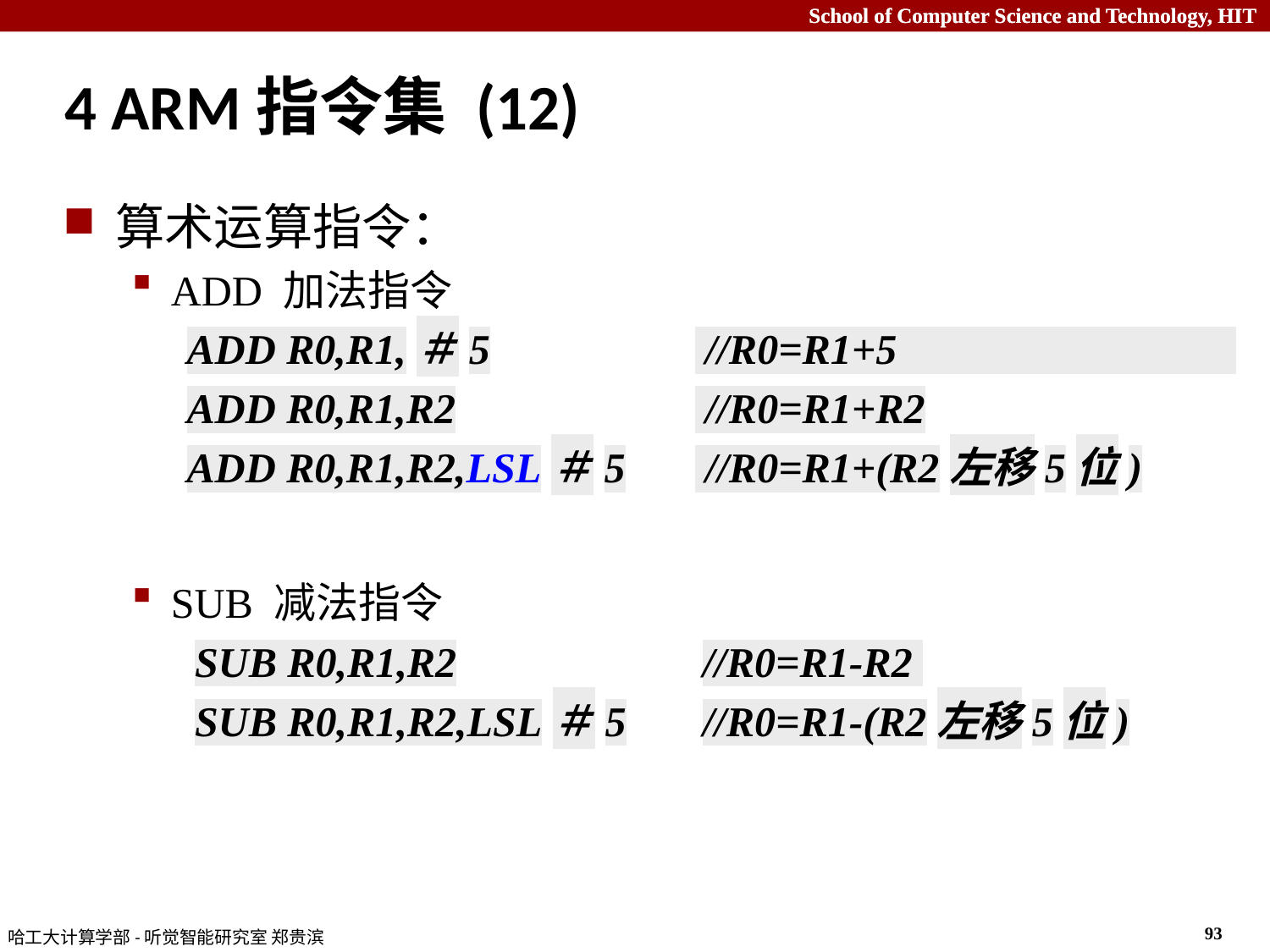

# 4 ARM指令集 (12)
算术运算指令：
ADD 加法指令
ADD R0,R1,＃5		 //R0=R1+5
ADD R0,R1,R2		 //R0=R1+R2
ADD R0,R1,R2,LSL＃5	 //R0=R1+(R2左移5位)

SUB 减法指令
SUB R0,R1,R2		//R0=R1-R2
SUB R0,R1,R2,LSL＃5	//R0=R1-(R2左移5位)